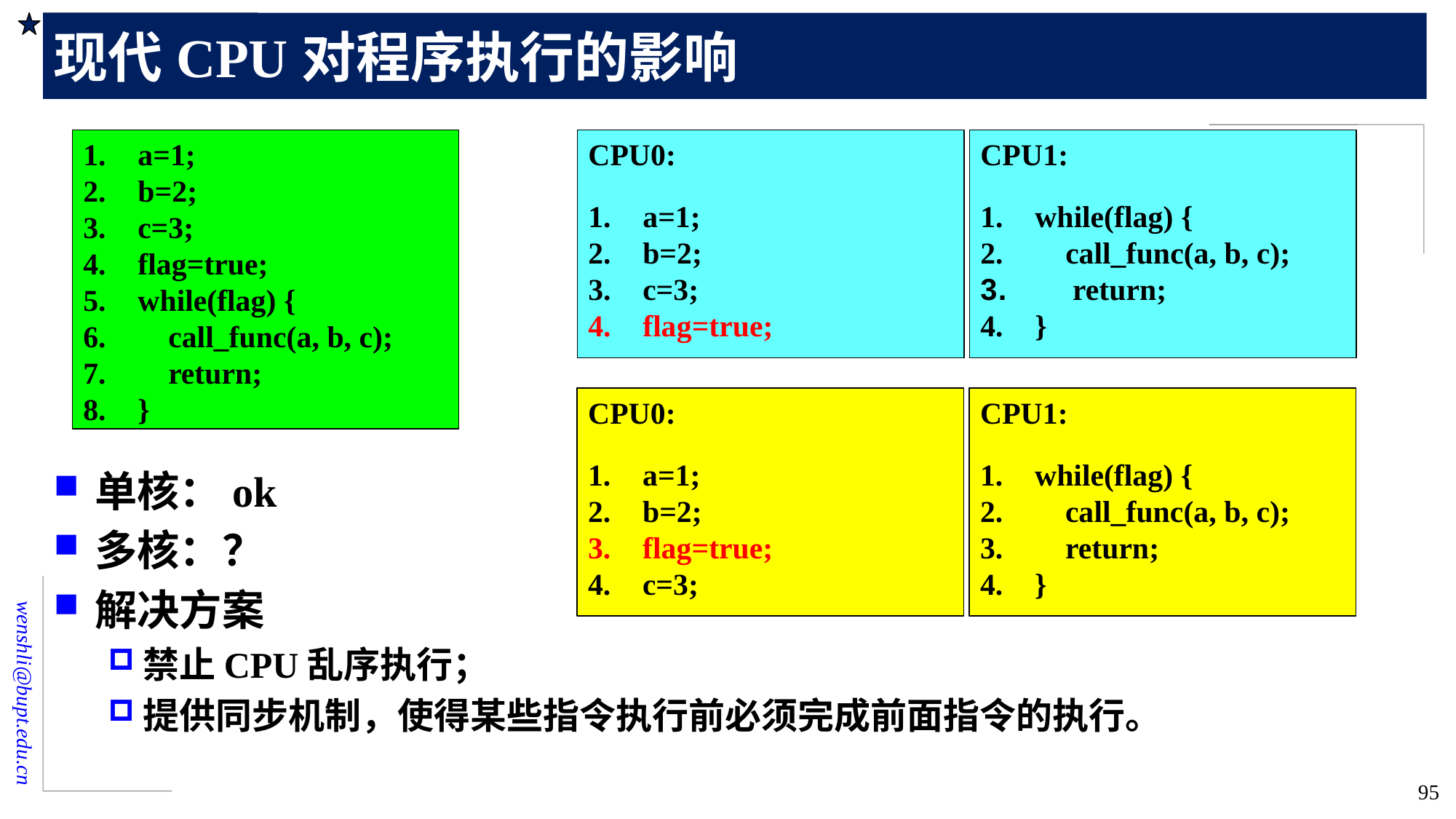

# 现代CPU对程序执行的影响
CPU0:

a=1;
b=2;
c=3;
flag=true;
CPU1:

while(flag) {
    call_func(a, b, c);
　return;
}
a=1;
b=2;
c=3;
flag=true;
while(flag) {
    call_func(a, b, c);
    return;
}
CPU0:

a=1;
b=2;
flag=true;
c=3;
CPU1:

while(flag) {
    call_func(a, b, c);
    return;
}
单核：ok
多核：？
解决方案
禁止CPU乱序执行；
提供同步机制，使得某些指令执行前必须完成前面指令的执行。
95